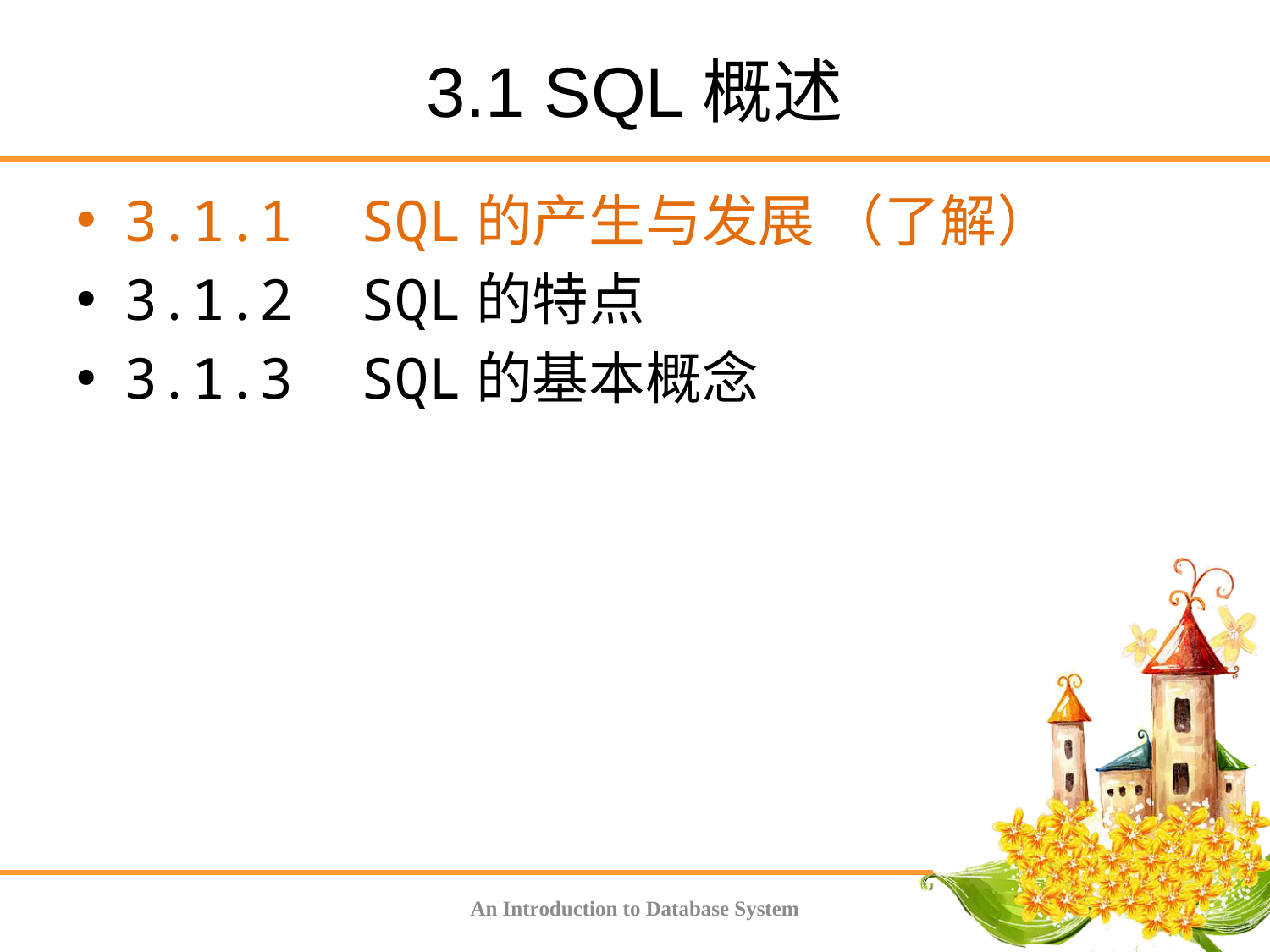

# 3.1 SQL概述
3.1.1  SQL的产生与发展 （了解）
3.1.2  SQL的特点
3.1.3  SQL的基本概念
An Introduction to Database System